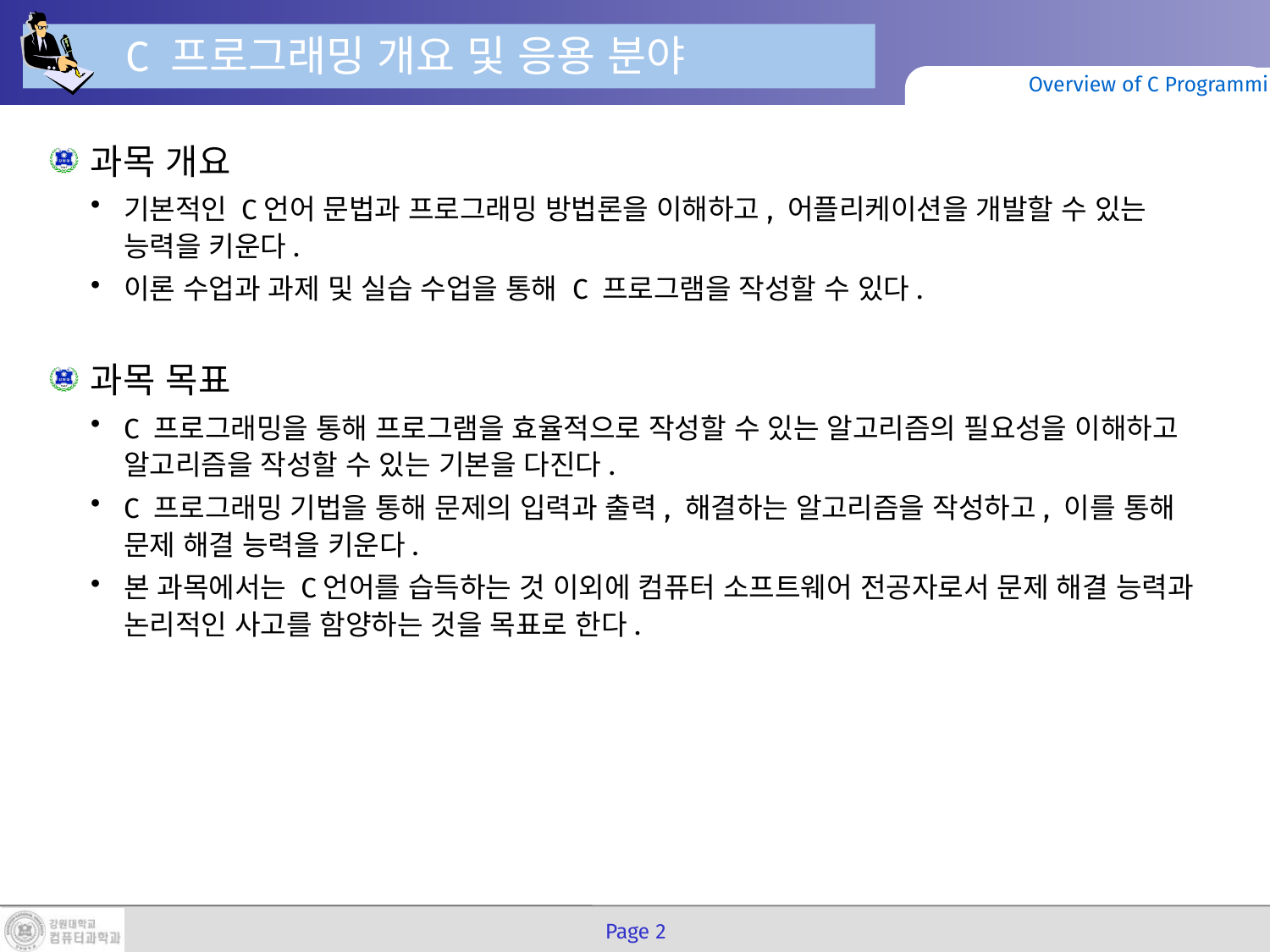

C 프로그래밍 개요 및 응용 분야
Overview of C Programming
과목 개요
기본적인 C언어 문법과 프로그래밍 방법론을 이해하고, 어플리케이션을 개발할 수 있는 능력을 키운다.
이론 수업과 과제 및 실습 수업을 통해 C 프로그램을 작성할 수 있다.

과목 목표
C 프로그래밍을 통해 프로그램을 효율적으로 작성할 수 있는 알고리즘의 필요성을 이해하고 알고리즘을 작성할 수 있는 기본을 다진다.
C 프로그래밍 기법을 통해 문제의 입력과 출력, 해결하는 알고리즘을 작성하고, 이를 통해 문제 해결 능력을 키운다.
본 과목에서는 C언어를 습득하는 것 이외에 컴퓨터 소프트웨어 전공자로서 문제 해결 능력과 논리적인 사고를 함양하는 것을 목표로 한다.
Page 2